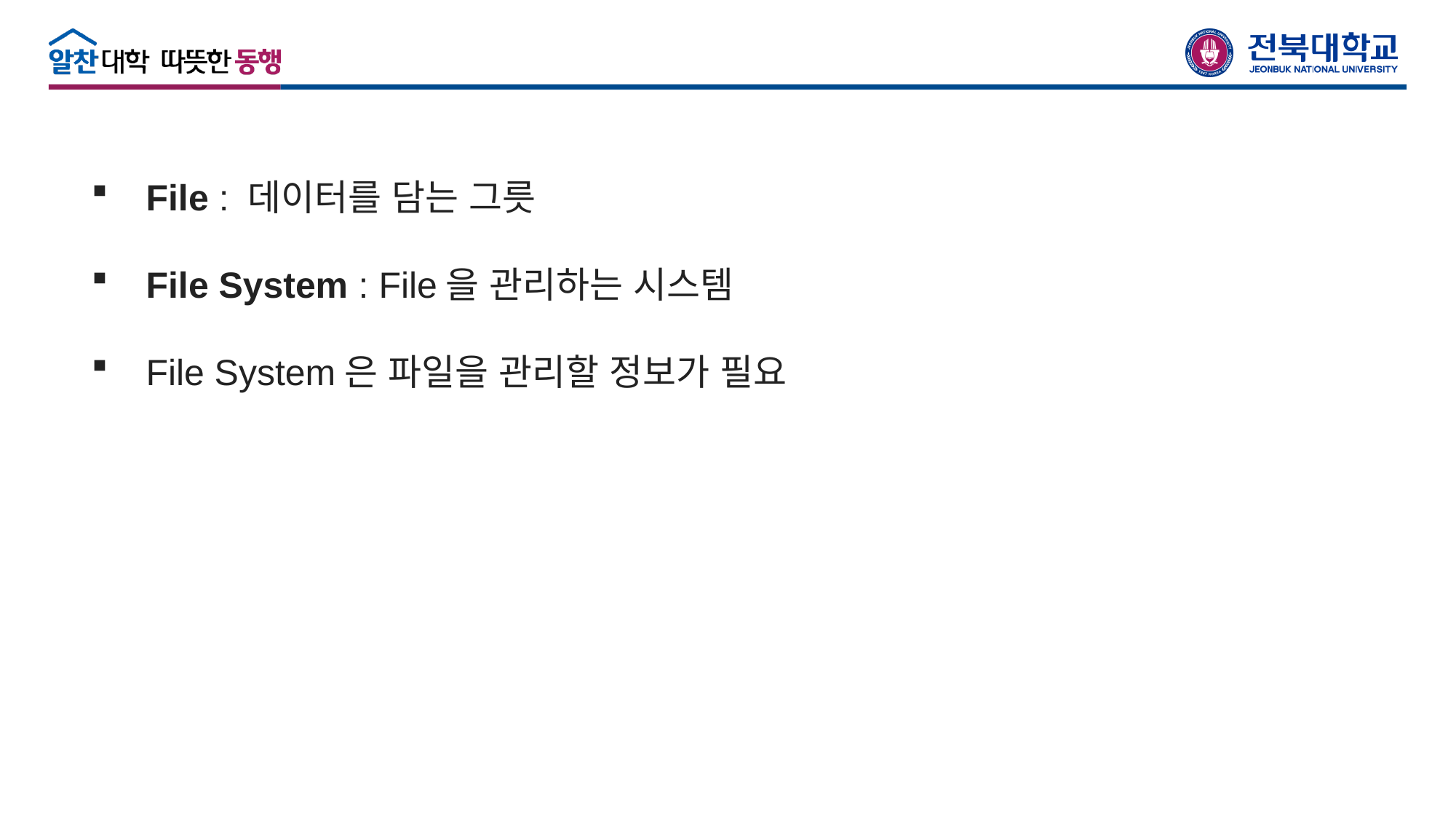

File : 데이터를 담는 그릇

File System : File을 관리하는 시스템

File System은 파일을 관리할 정보가 필요